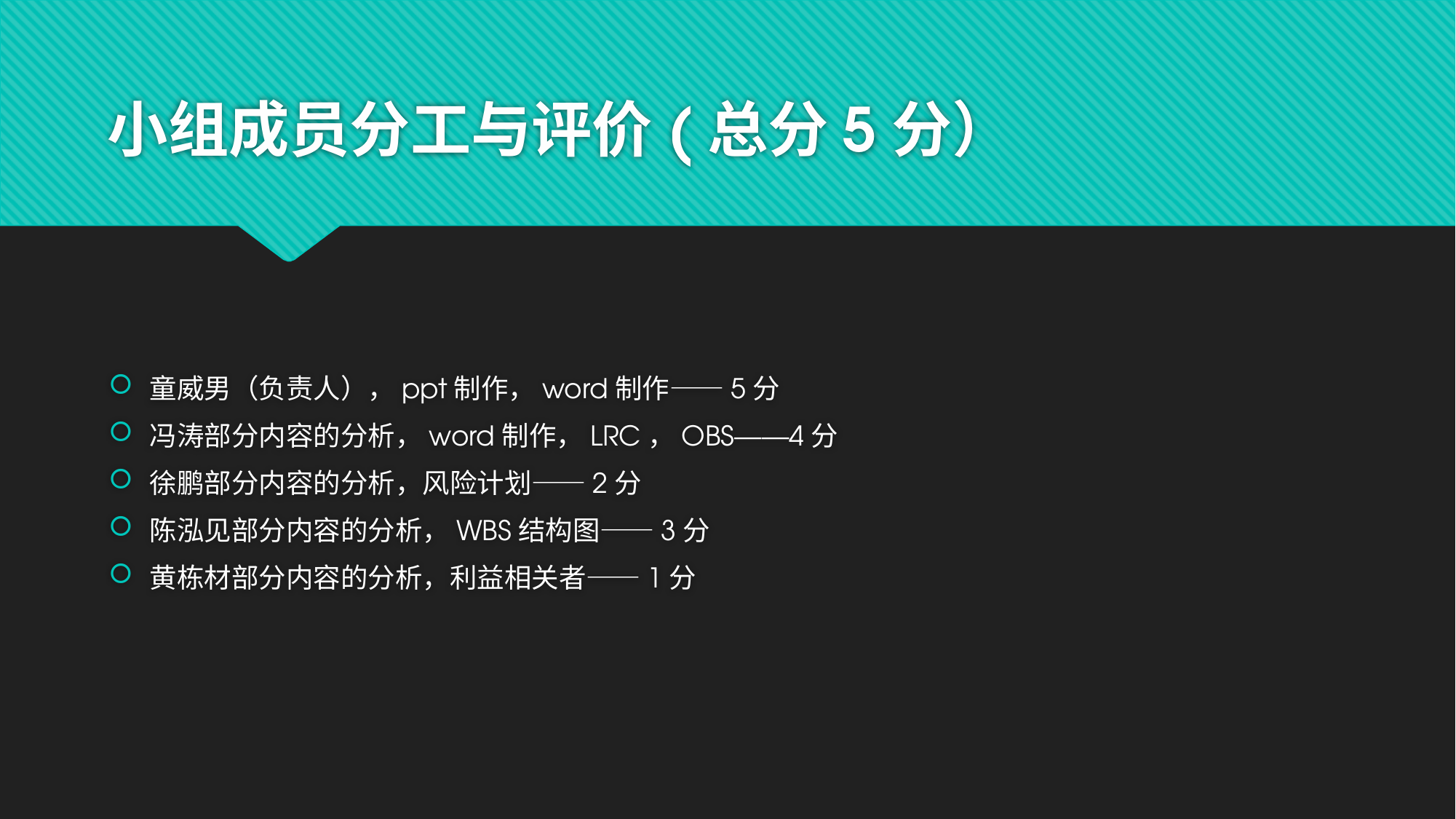

# 小组成员分工与评价(总分5分）
童威男（负责人），ppt制作，word制作——5分
冯涛部分内容的分析，word制作，LRC，OBS——4分
徐鹏部分内容的分析，风险计划——2分
陈泓见部分内容的分析，WBS结构图——3分
黄栋材部分内容的分析，利益相关者——1分